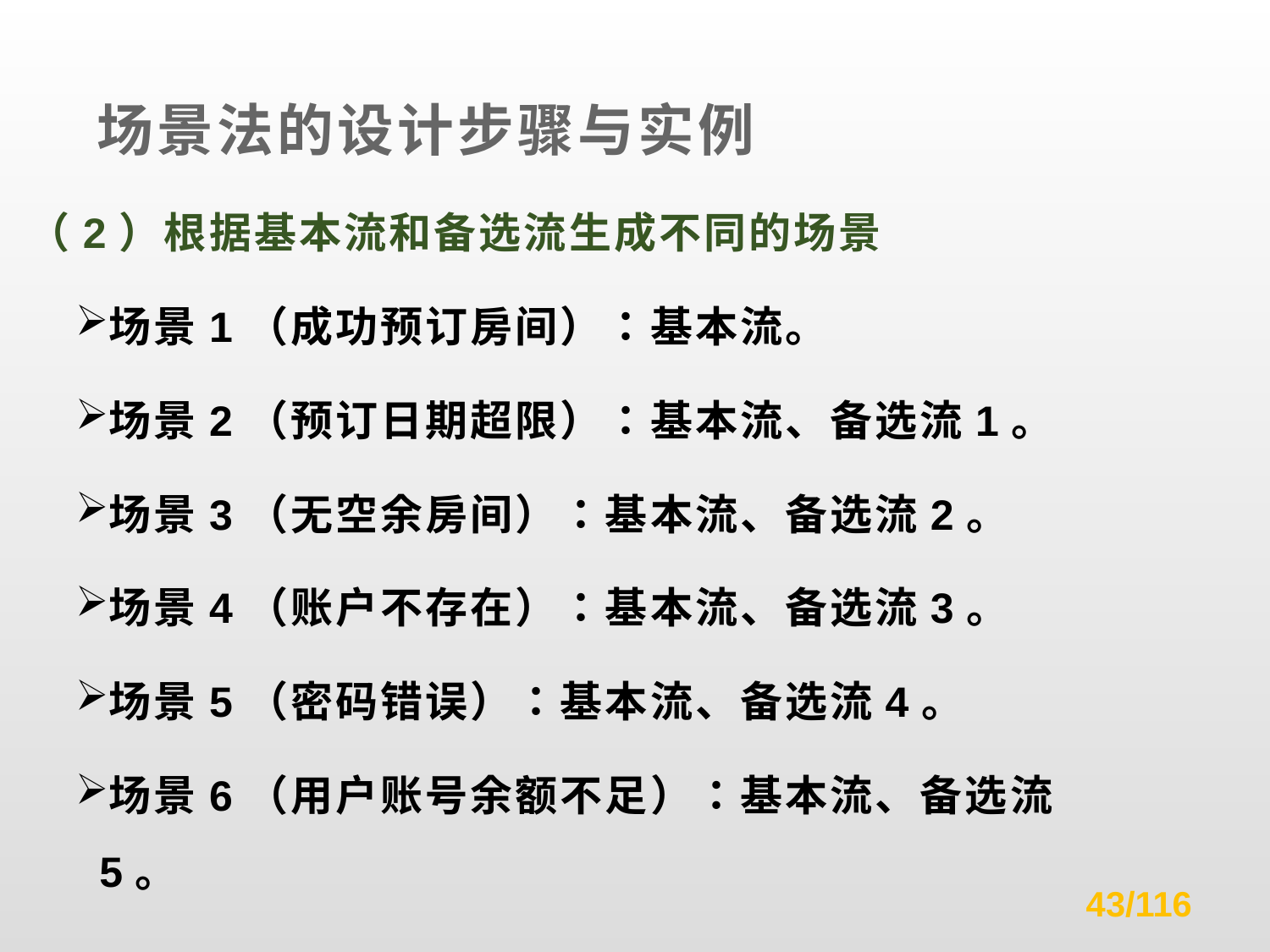

# 场景法的设计步骤与实例
（2）根据基本流和备选流生成不同的场景
场景1（成功预订房间）：基本流。
场景2（预订日期超限）：基本流、备选流1。
场景3（无空余房间）：基本流、备选流2。
场景4（账户不存在）：基本流、备选流3。
场景5（密码错误）：基本流、备选流4。
场景6（用户账号余额不足）：基本流、备选流5。
43/116